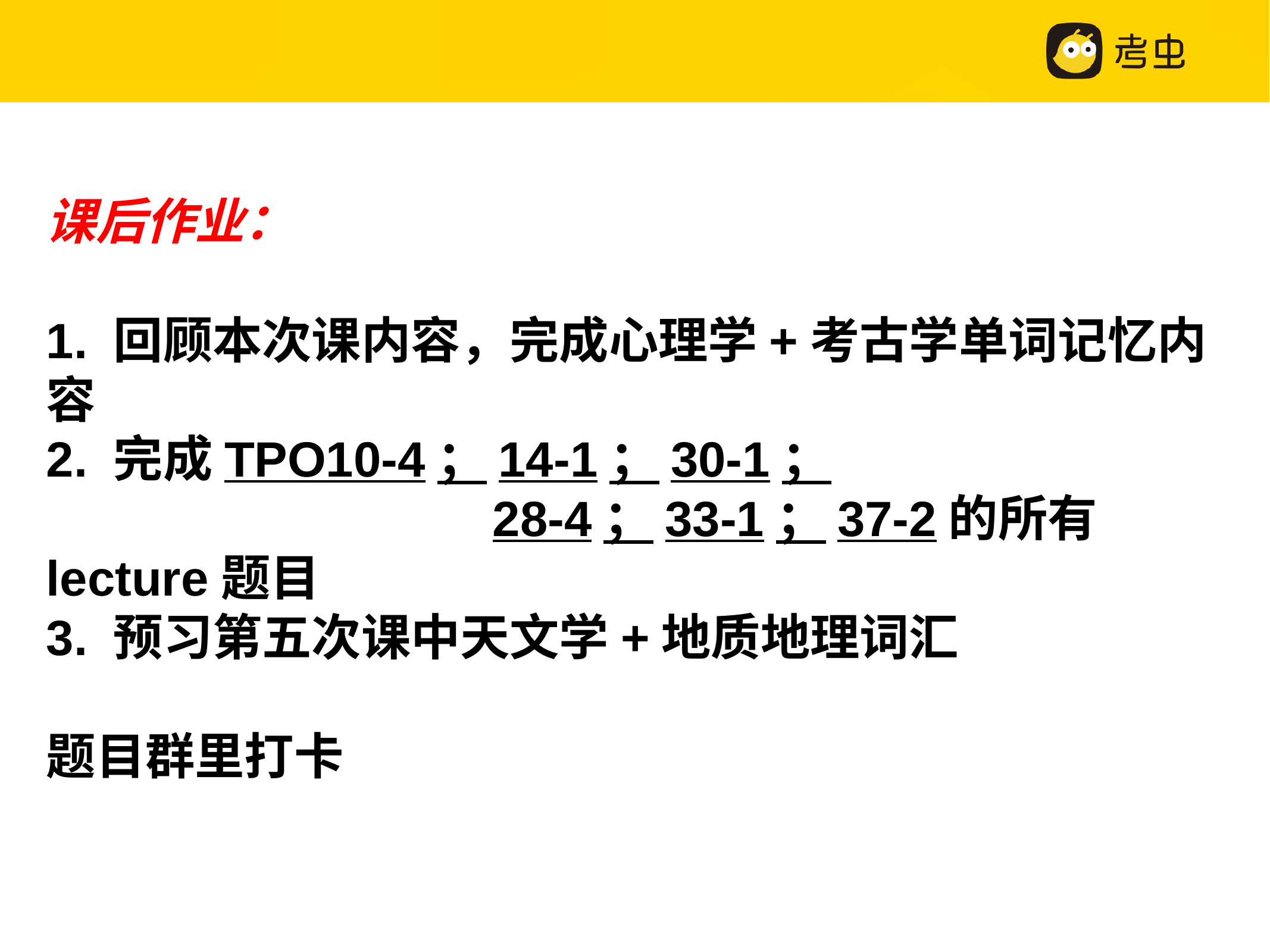

课后作业：

1. 回顾本次课内容，完成心理学+考古学单词记忆内容
2. 完成TPO10-4；14-1；30-1；
					28-4；33-1；37-2的所有lecture题目
3. 预习第五次课中天文学+地质地理词汇

题目群里打卡